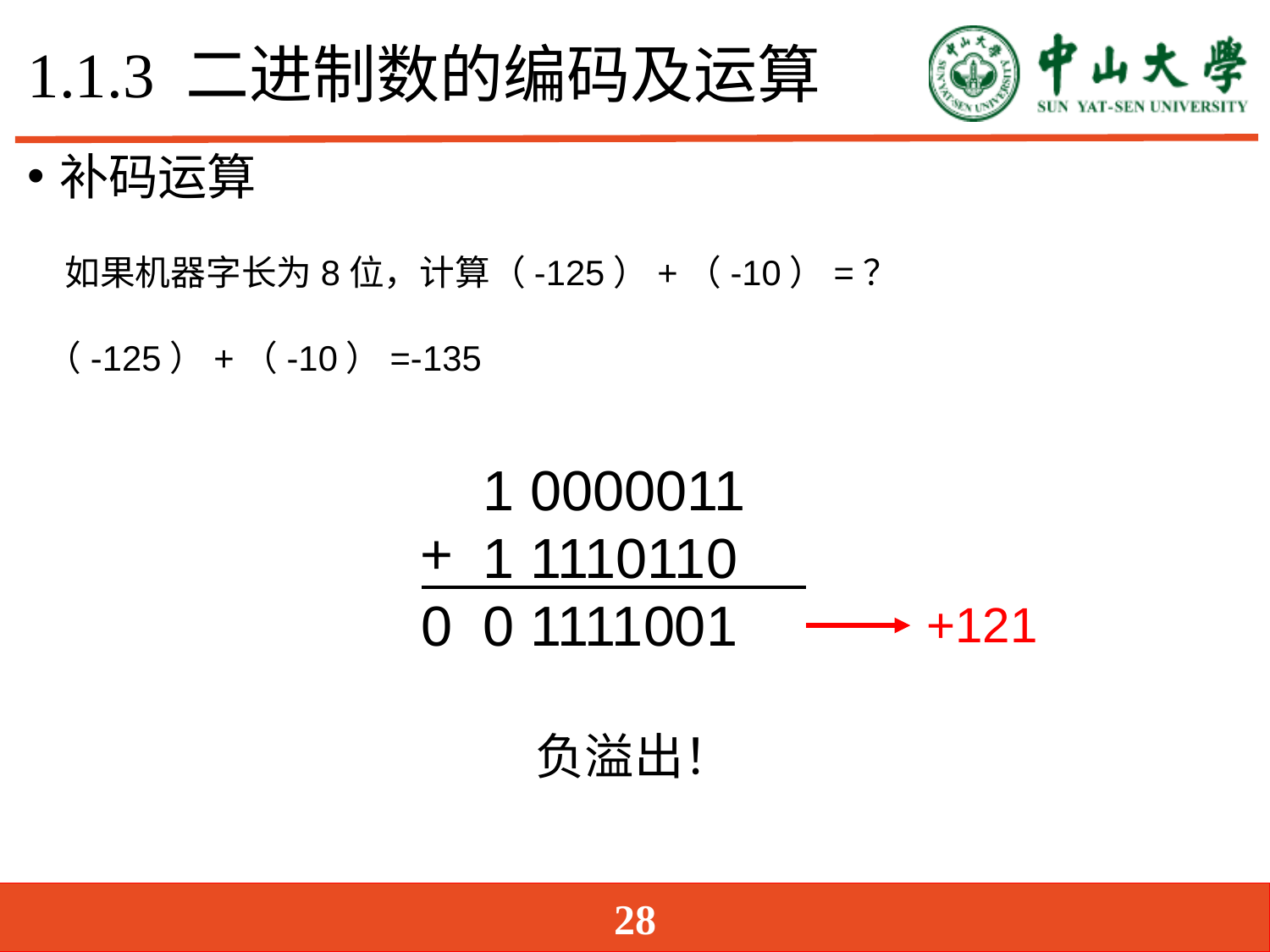

# 1.1.3 二进制数的编码及运算
补码运算
如果机器字长为8位，计算（-125）+（-10）=？
（-125）+（-10）=-135
1 0000011
1 1110110
0 1111001
+
0
+121
负溢出！
28